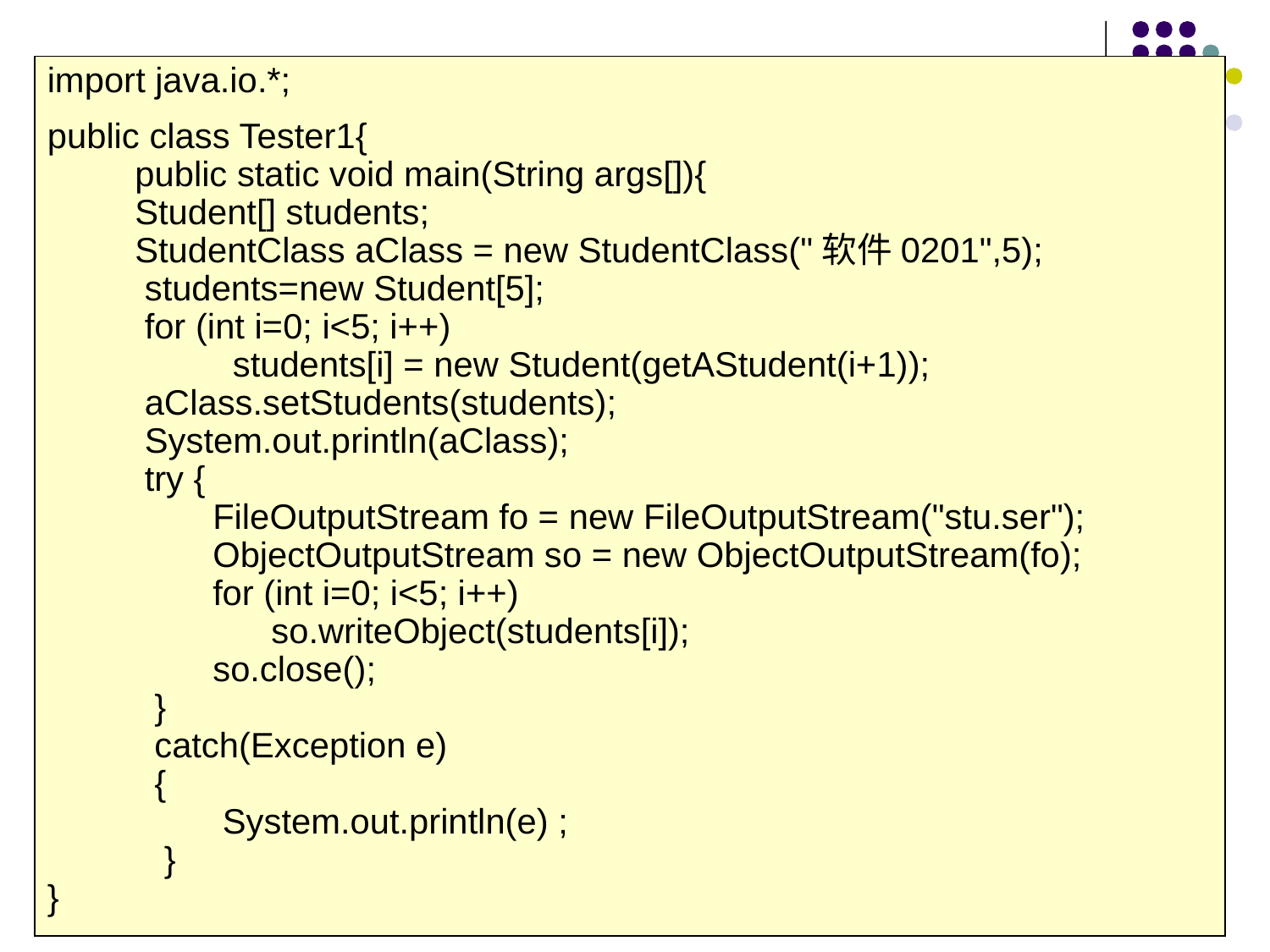

#
import java.io.*;
public class Tester1{
         public static void main(String args[]){
         Student[] students;
         StudentClass aClass = new StudentClass("软件0201",5);
          students=new Student[5];
          for (int i=0; i<5; i++)
	      students[i] = new Student(getAStudent(i+1));
          aClass.setStudents(students);
          System.out.println(aClass);
          try {
                 FileOutputStream fo = new FileOutputStream("stu.ser");
                 ObjectOutputStream so = new ObjectOutputStream(fo);
                 for (int i=0; i<5; i++)
                       so.writeObject(students[i]);
                 so.close();
           }
           catch(Exception e)
           {
                  System.out.println(e) ;
            }
}